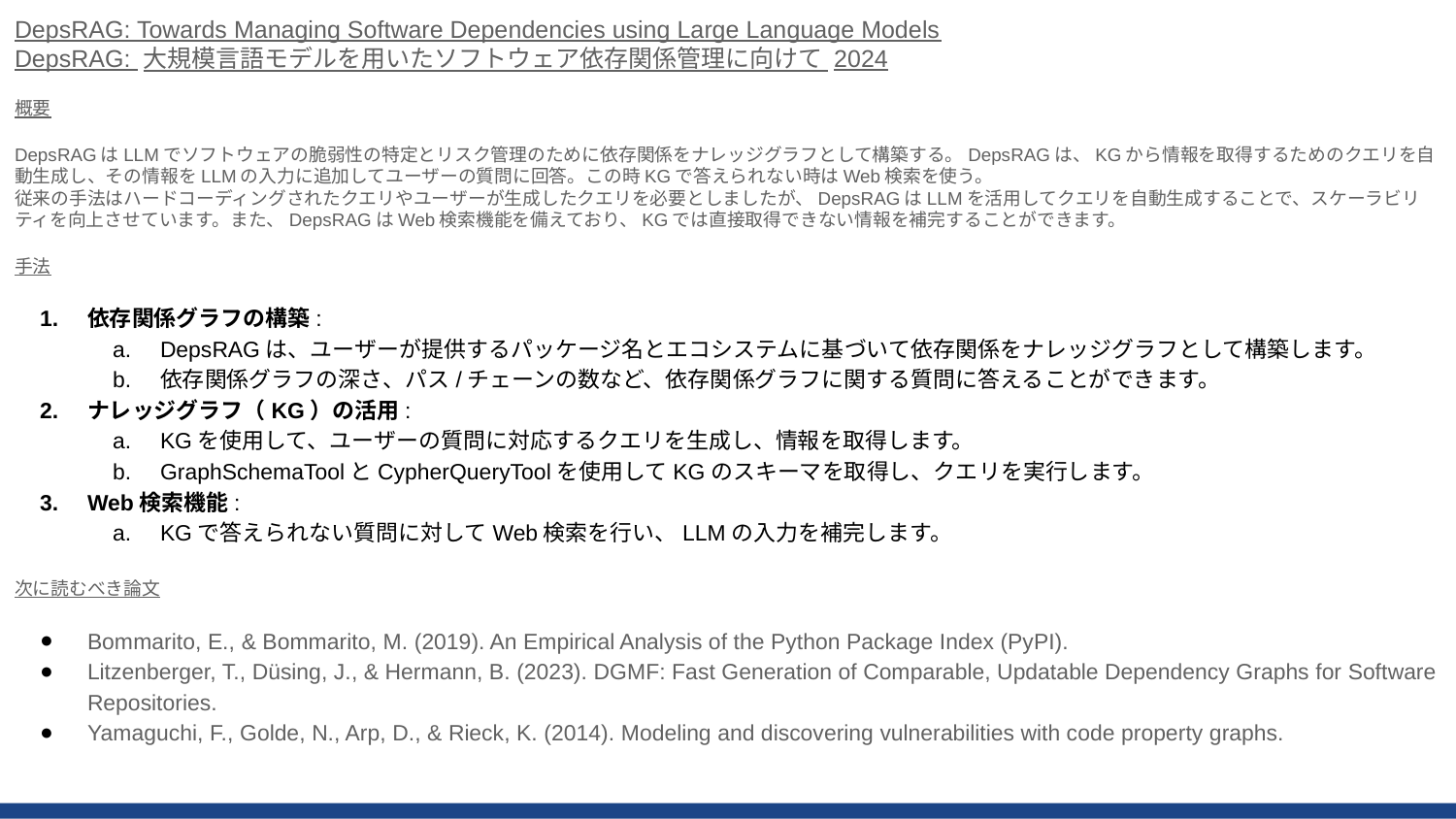

DepsRAG: Towards Managing Software Dependencies using Large Language Models
DepsRAG: 大規模言語モデルを用いたソフトウェア依存関係管理に向けて 2024
概要
DepsRAGはLLMでソフトウェアの脆弱性の特定とリスク管理のために依存関係をナレッジグラフとして構築する。DepsRAGは、KGから情報を取得するためのクエリを自動生成し、その情報をLLMの入力に追加してユーザーの質問に回答。この時KGで答えられない時はWeb検索を使う。
従来の手法はハードコーディングされたクエリやユーザーが生成したクエリを必要としましたが、DepsRAGはLLMを活用してクエリを自動生成することで、スケーラビリティを向上させています。また、DepsRAGはWeb検索機能を備えており、KGでは直接取得できない情報を補完することができます。
手法
依存関係グラフの構築:
DepsRAGは、ユーザーが提供するパッケージ名とエコシステムに基づいて依存関係をナレッジグラフとして構築します。
依存関係グラフの深さ、パス/チェーンの数など、依存関係グラフに関する質問に答えることができます。
ナレッジグラフ（KG）の活用:
KGを使用して、ユーザーの質問に対応するクエリを生成し、情報を取得します。
GraphSchemaToolとCypherQueryToolを使用してKGのスキーマを取得し、クエリを実行します。
Web検索機能:
KGで答えられない質問に対してWeb検索を行い、LLMの入力を補完します。
次に読むべき論文
Bommarito, E., & Bommarito, M. (2019). An Empirical Analysis of the Python Package Index (PyPI).
Litzenberger, T., Düsing, J., & Hermann, B. (2023). DGMF: Fast Generation of Comparable, Updatable Dependency Graphs for Software Repositories.
Yamaguchi, F., Golde, N., Arp, D., & Rieck, K. (2014). Modeling and discovering vulnerabilities with code property graphs.